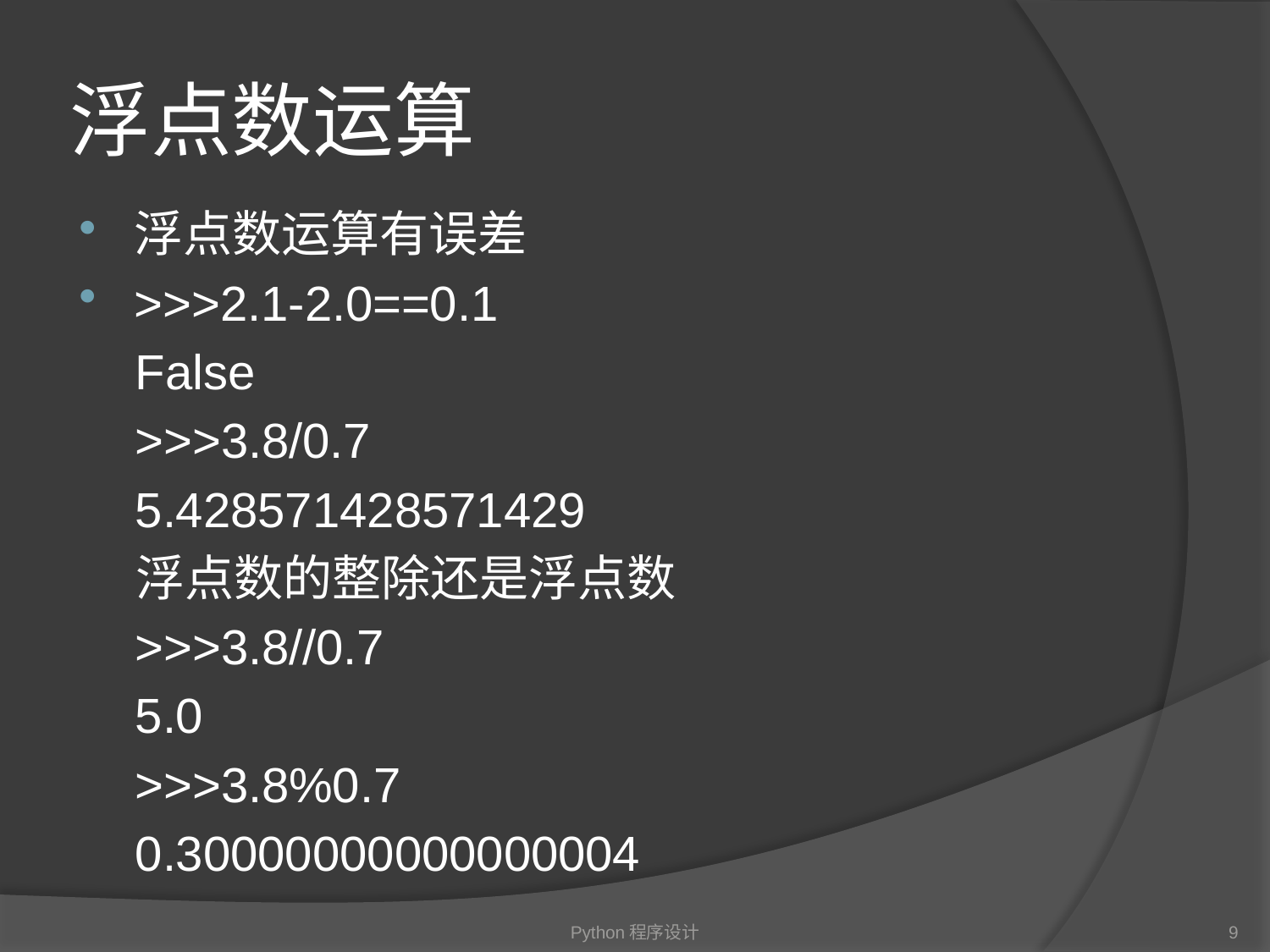

# 浮点数运算
浮点数运算有误差
>>>2.1-2.0==0.1
    False
    >>>3.8/0.7
    5.428571428571429
    浮点数的整除还是浮点数
    >>>3.8//0.7
    5.0
    >>>3.8%0.7
    0.30000000000000004
Python程序设计
9